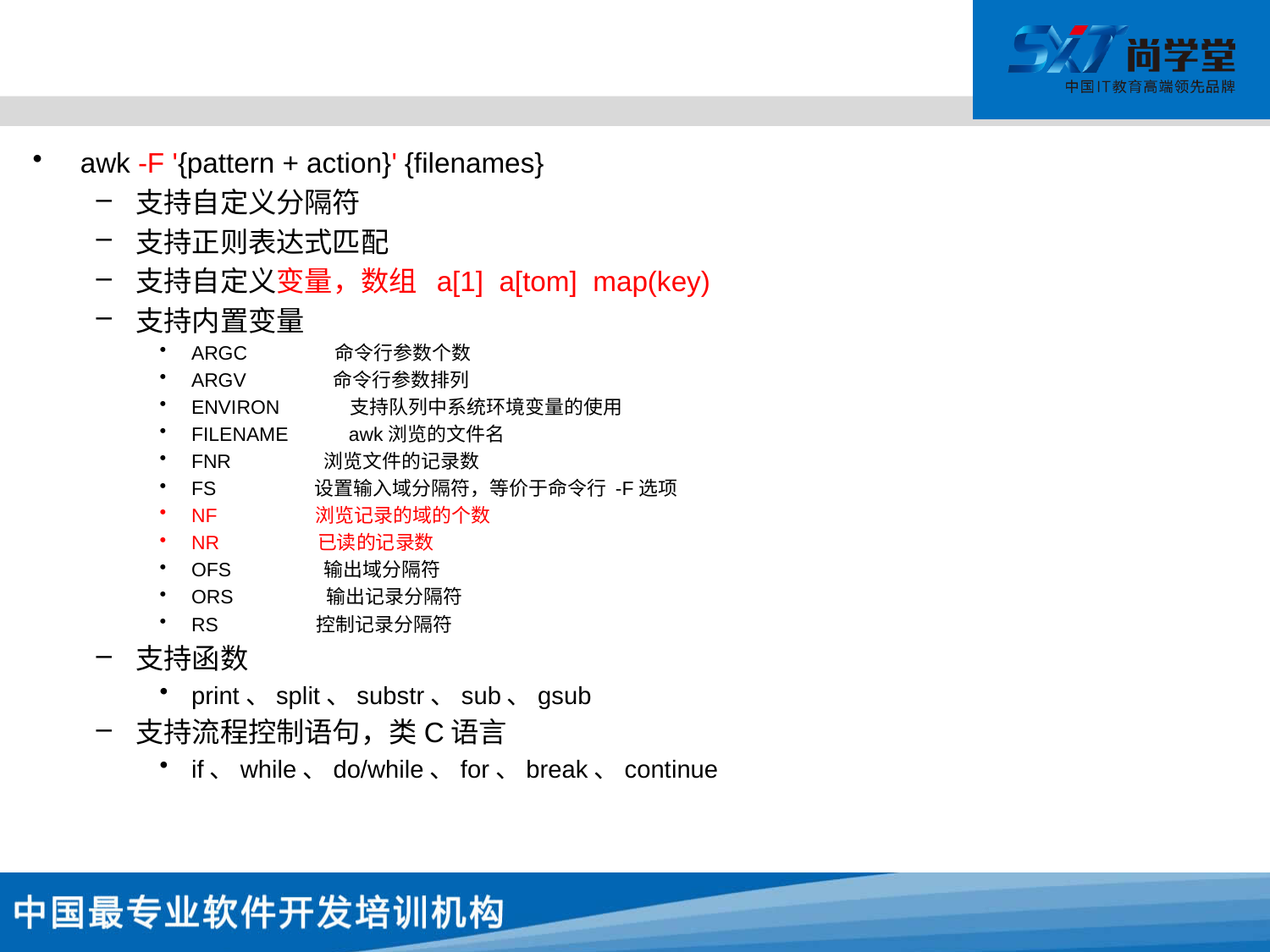

#
awk -F '{pattern + action}' {filenames}
支持自定义分隔符
支持正则表达式匹配
支持自定义变量，数组  a[1]  a[tom]  map(key)
支持内置变量
ARGC               命令行参数个数
ARGV               命令行参数排列
ENVIRON            支持队列中系统环境变量的使用
FILENAME           awk浏览的文件名
FNR                浏览文件的记录数
FS                 设置输入域分隔符，等价于命令行 -F选项
NF                 浏览记录的域的个数
NR                 已读的记录数
OFS                输出域分隔符
ORS                输出记录分隔符
RS                 控制记录分隔符
支持函数
print、split、substr、sub、gsub
支持流程控制语句，类C语言
if、while、do/while、for、break、continue